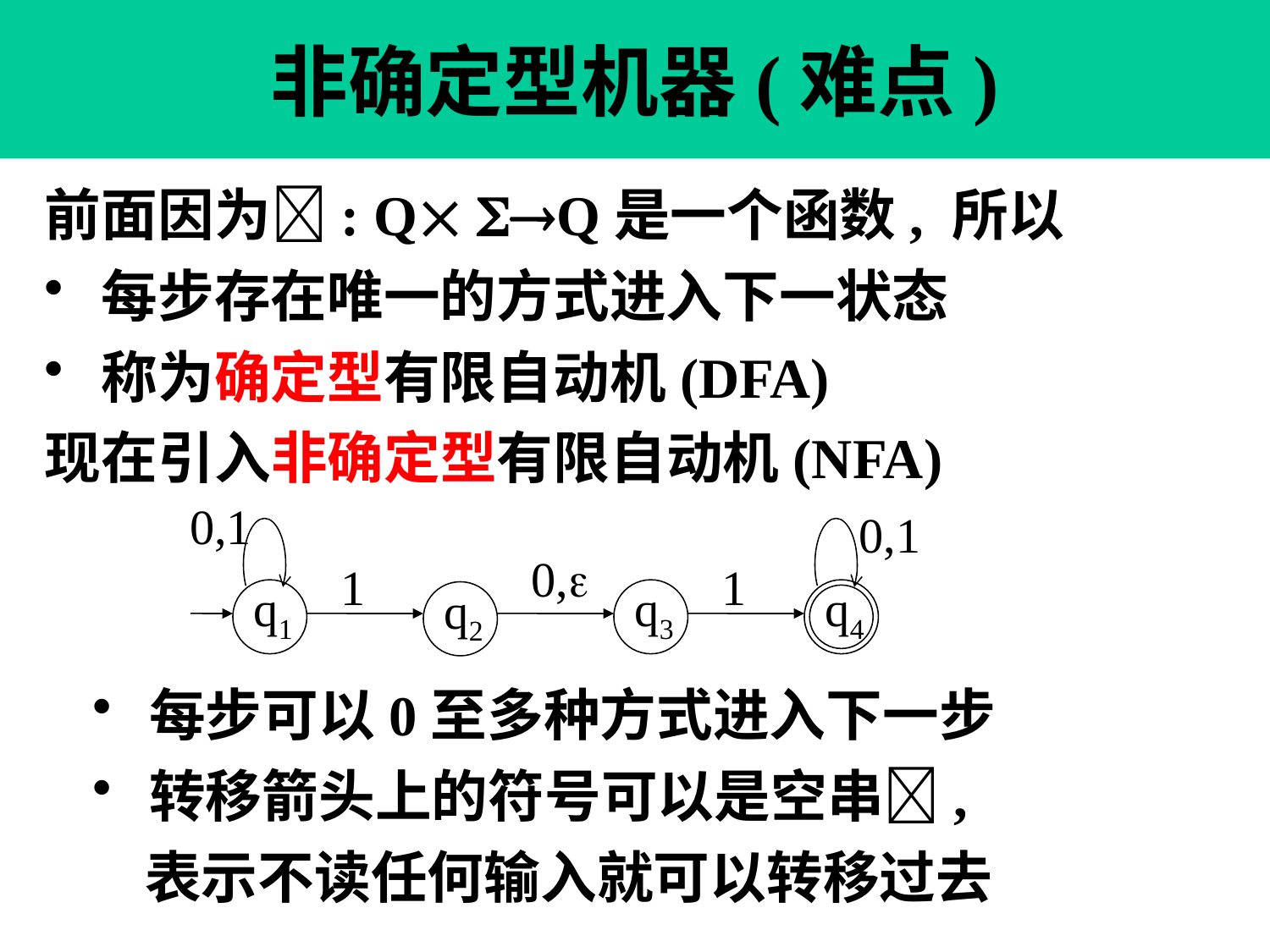

# 非确定型机器(难点)
前面因为δ: Q× Σ→Q是一个函数, 所以
 每步存在唯一的方式进入下一状态
 称为确定型有限自动机(DFA)
现在引入非确定型有限自动机(NFA)
0,1
0,1

0,ε
1
1
q1
q3
q4
q2

 每步可以0至多种方式进入下一步
 转移箭头上的符号可以是空串ε,
   表示不读任何输入就可以转移过去